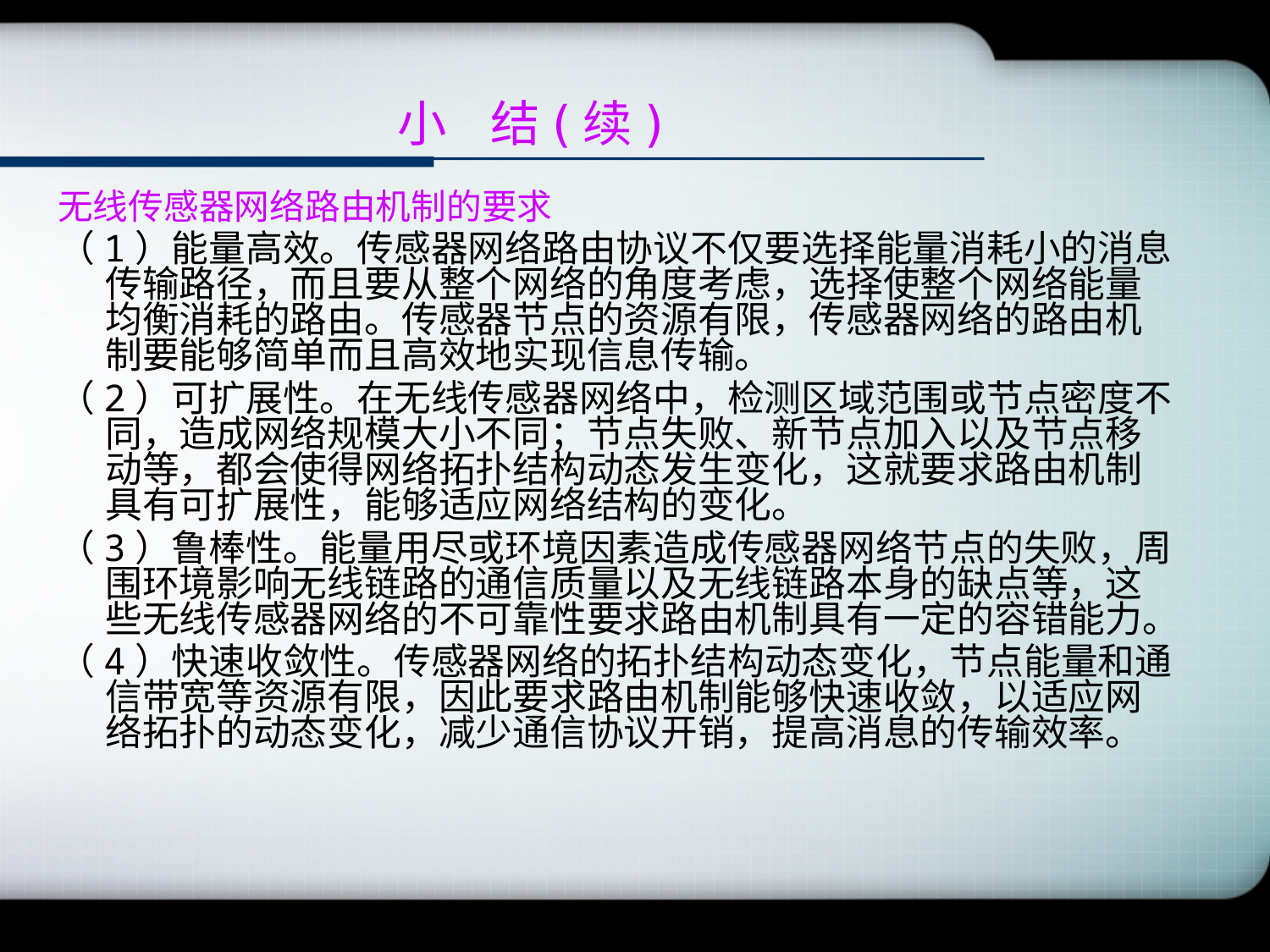

# 小    结(续)
无线传感器网络路由机制的要求
（1）能量高效。传感器网络路由协议不仅要选择能量消耗小的消息传输路径，而且要从整个网络的角度考虑，选择使整个网络能量均衡消耗的路由。传感器节点的资源有限，传感器网络的路由机制要能够简单而且高效地实现信息传输。
（2）可扩展性。在无线传感器网络中，检测区域范围或节点密度不同，造成网络规模大小不同；节点失败、新节点加入以及节点移动等，都会使得网络拓扑结构动态发生变化，这就要求路由机制具有可扩展性，能够适应网络结构的变化。
（3）鲁棒性。能量用尽或环境因素造成传感器网络节点的失败，周围环境影响无线链路的通信质量以及无线链路本身的缺点等，这些无线传感器网络的不可靠性要求路由机制具有一定的容错能力。
（4）快速收敛性。传感器网络的拓扑结构动态变化，节点能量和通信带宽等资源有限，因此要求路由机制能够快速收敛，以适应网络拓扑的动态变化，减少通信协议开销，提高消息的传输效率。